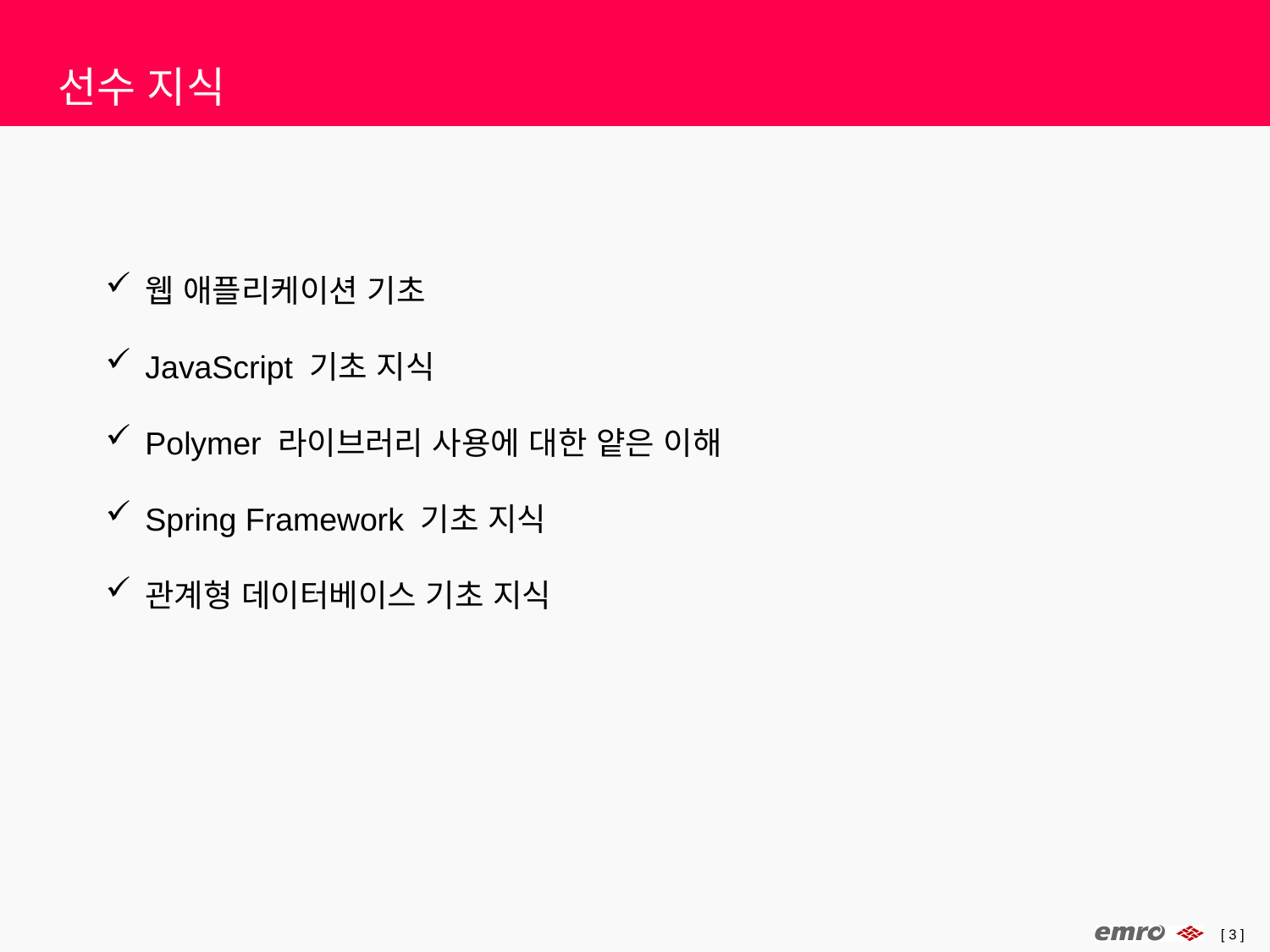

선수 지식
웹 애플리케이션 기초
JavaScript 기초 지식
Polymer 라이브러리 사용에 대한 얕은 이해
Spring Framework 기초 지식
관계형 데이터베이스 기초 지식